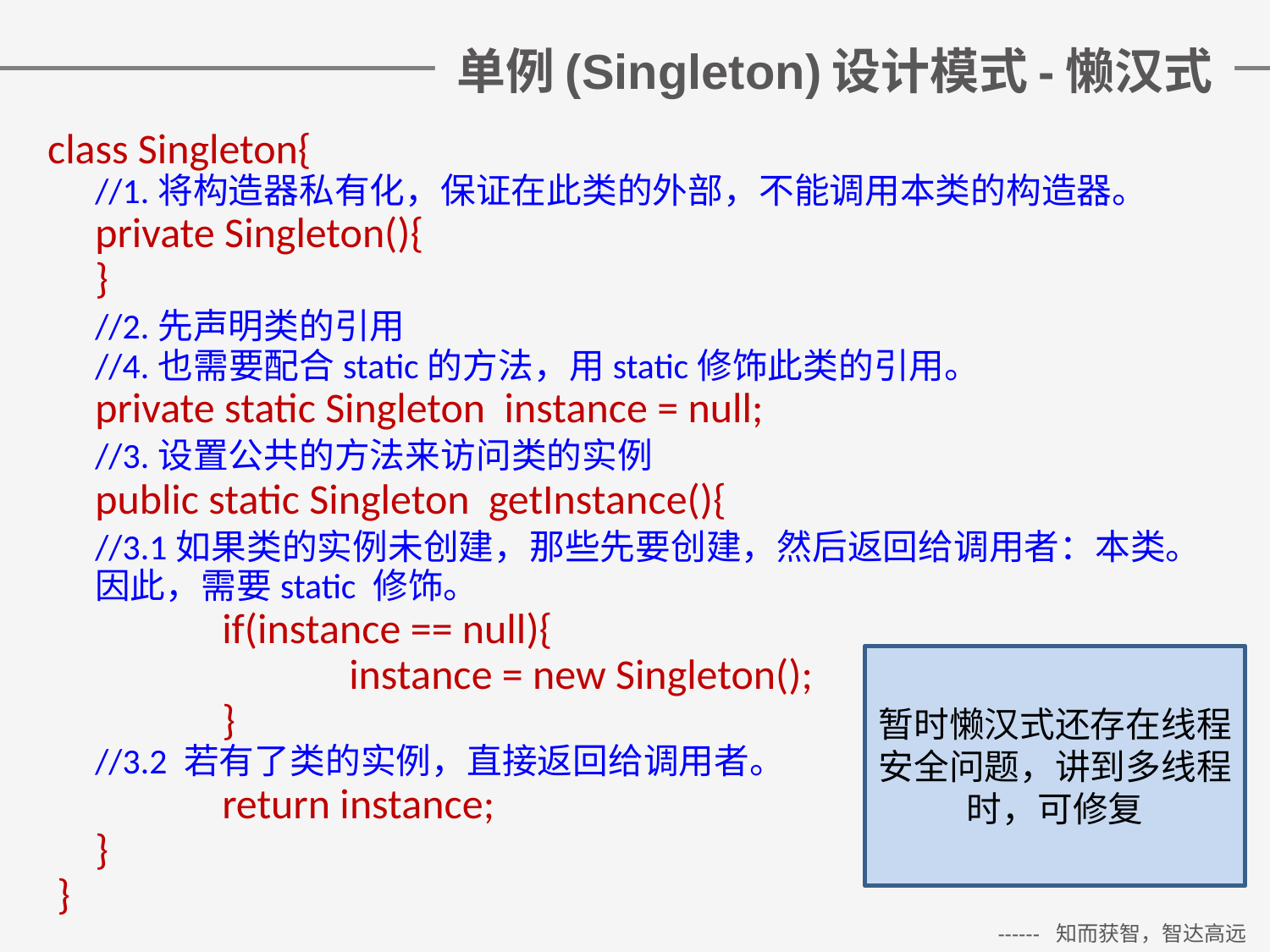

# 单例(Singleton)设计模式-懒汉式
class Singleton{
	//1.将构造器私有化，保证在此类的外部，不能调用本类的构造器。
	private Singleton(){
	}
	//2.先声明类的引用
	//4.也需要配合static的方法，用static修饰此类的引用。
	private static Singleton  instance = null;
	//3.设置公共的方法来访问类的实例
	public static Singleton  getInstance(){
	//3.1如果类的实例未创建，那些先要创建，然后返回给调用者：本类。因此，需要static 修饰。
		if(instance == null){
			instance = new Singleton();
		}
	//3.2 若有了类的实例，直接返回给调用者。
		return instance;
	}
 }
暂时懒汉式还存在线程安全问题，讲到多线程时，可修复